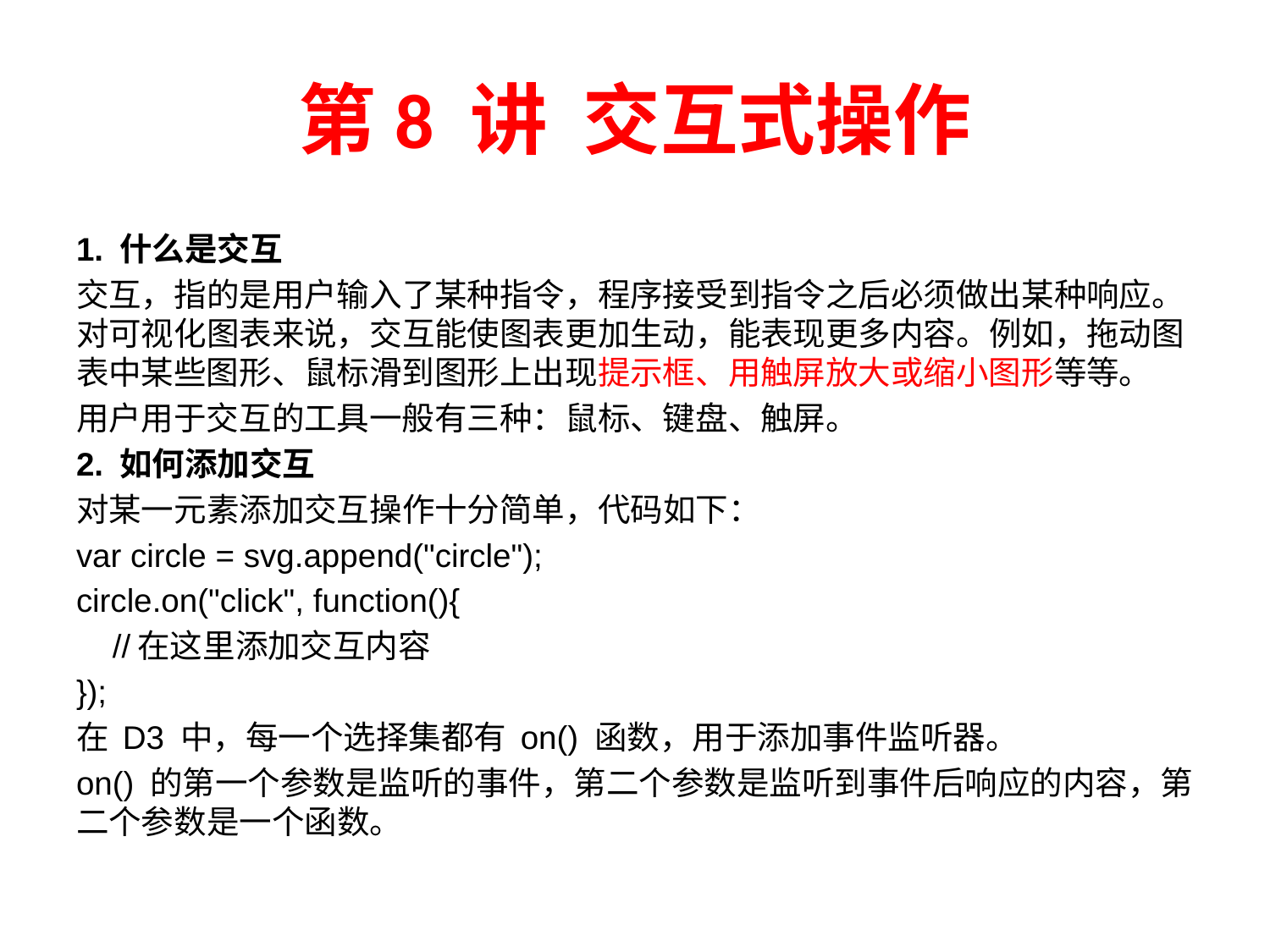

# 第8 讲  交互式操作
1. 什么是交互
交互，指的是用户输入了某种指令，程序接受到指令之后必须做出某种响应。对可视化图表来说，交互能使图表更加生动，能表现更多内容。例如，拖动图表中某些图形、鼠标滑到图形上出现提示框、用触屏放大或缩小图形等等。
用户用于交互的工具一般有三种：鼠标、键盘、触屏。
2. 如何添加交互
对某一元素添加交互操作十分简单，代码如下：
var circle = svg.append("circle");
circle.on("click", function(){
    //在这里添加交互内容
});
在 D3 中，每一个选择集都有 on() 函数，用于添加事件监听器。
on() 的第一个参数是监听的事件，第二个参数是监听到事件后响应的内容，第二个参数是一个函数。